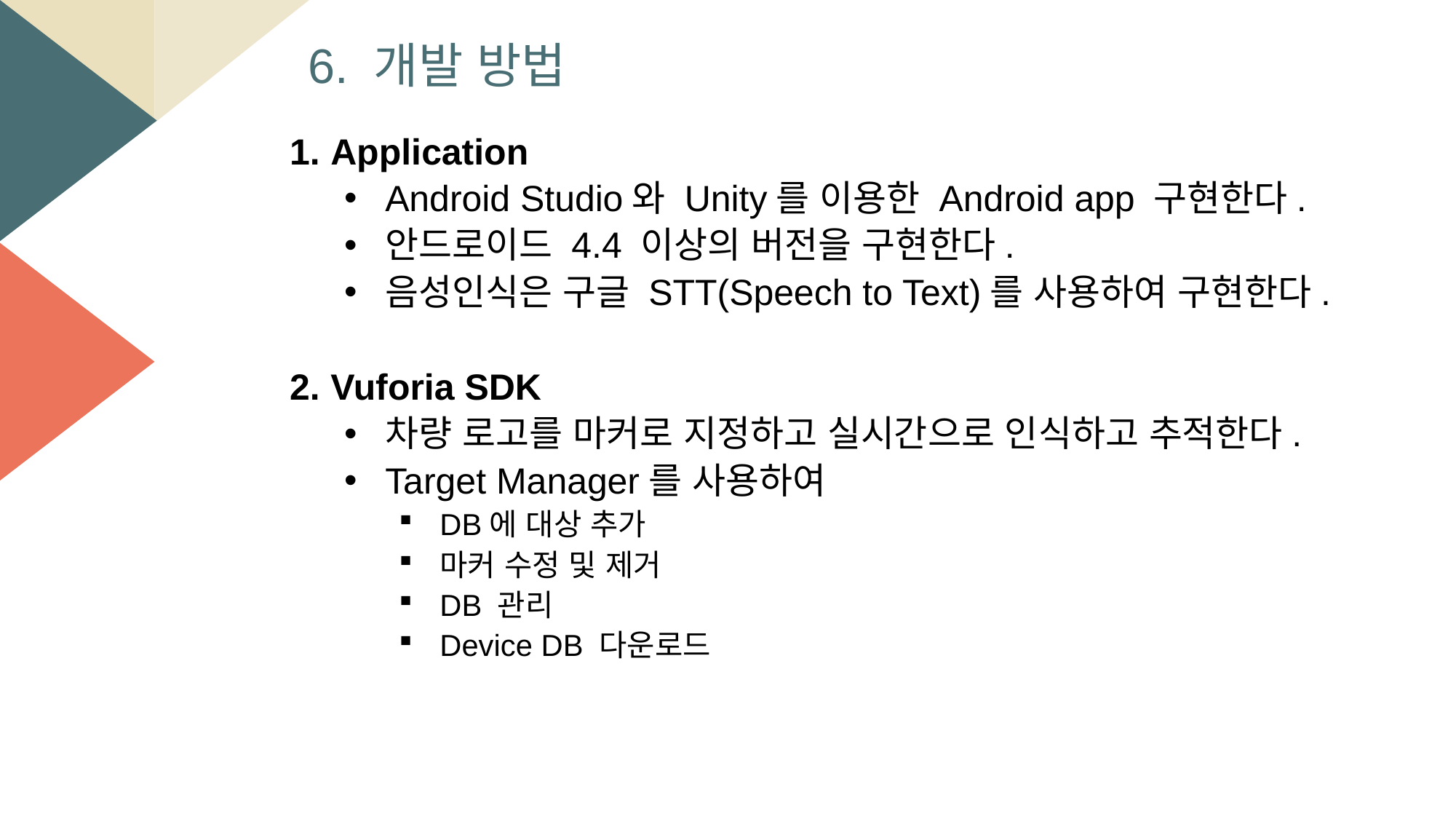

6. 개발 방법
Application
Android Studio와 Unity를 이용한 Android app 구현한다.
안드로이드 4.4 이상의 버전을 구현한다.
음성인식은 구글 STT(Speech to Text)를 사용하여 구현한다.

Vuforia SDK
차량 로고를 마커로 지정하고 실시간으로 인식하고 추적한다.
Target Manager를 사용하여
DB에 대상 추가
마커 수정 및 제거
DB 관리
Device DB 다운로드